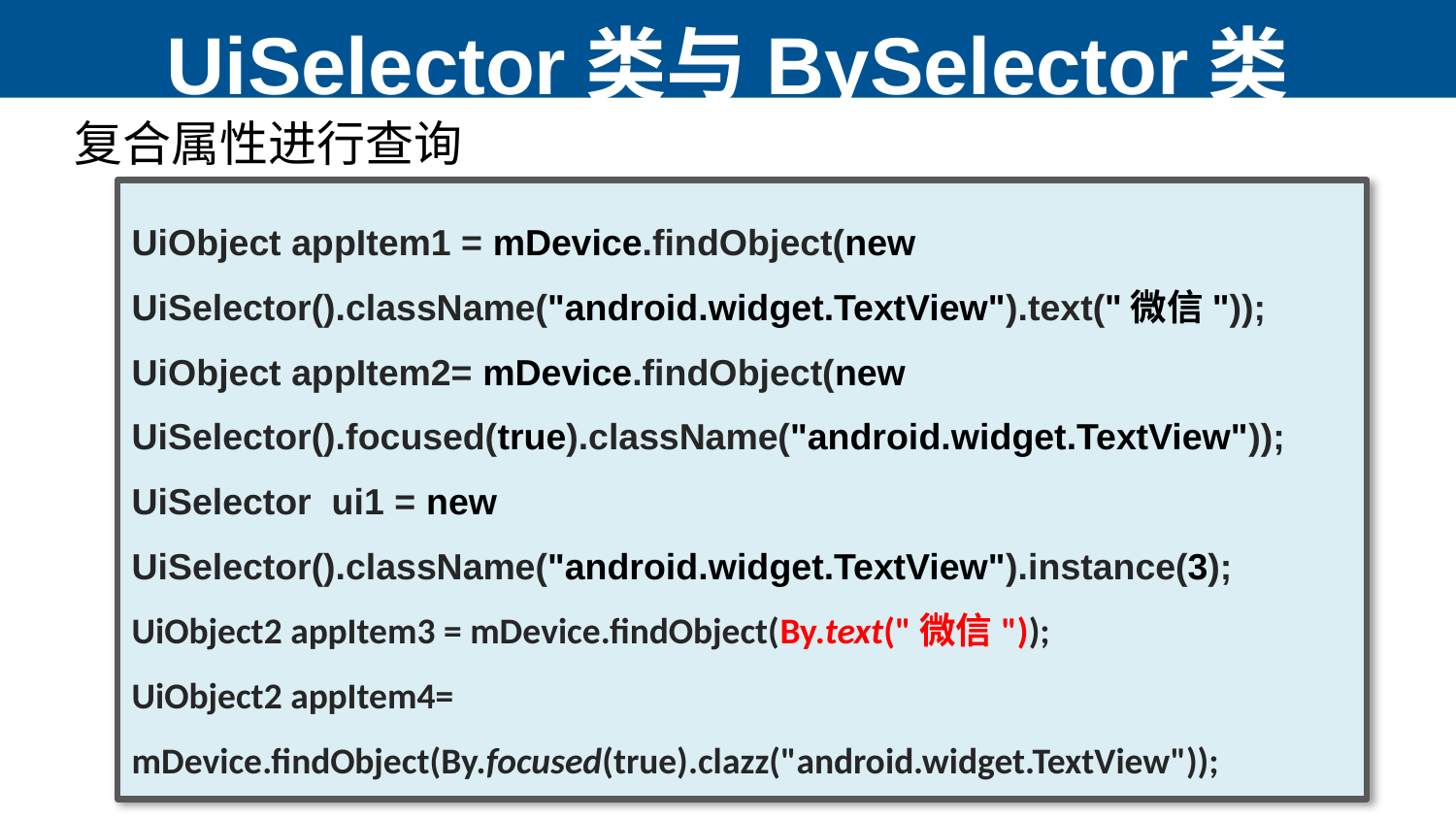

# UiSelector类与BySelector类
复合属性进行查询
UiObject appItem1 = mDevice.findObject(new UiSelector().className("android.widget.TextView").text("微信"));
UiObject appItem2= mDevice.findObject(new UiSelector().focused(true).className("android.widget.TextView"));
UiSelector  ui1 = new UiSelector().className("android.widget.TextView").instance(3);
UiObject2 appItem3 = mDevice.findObject(By.text("微信"));
UiObject2 appItem4= mDevice.findObject(By.focused(true).clazz("android.widget.TextView"));